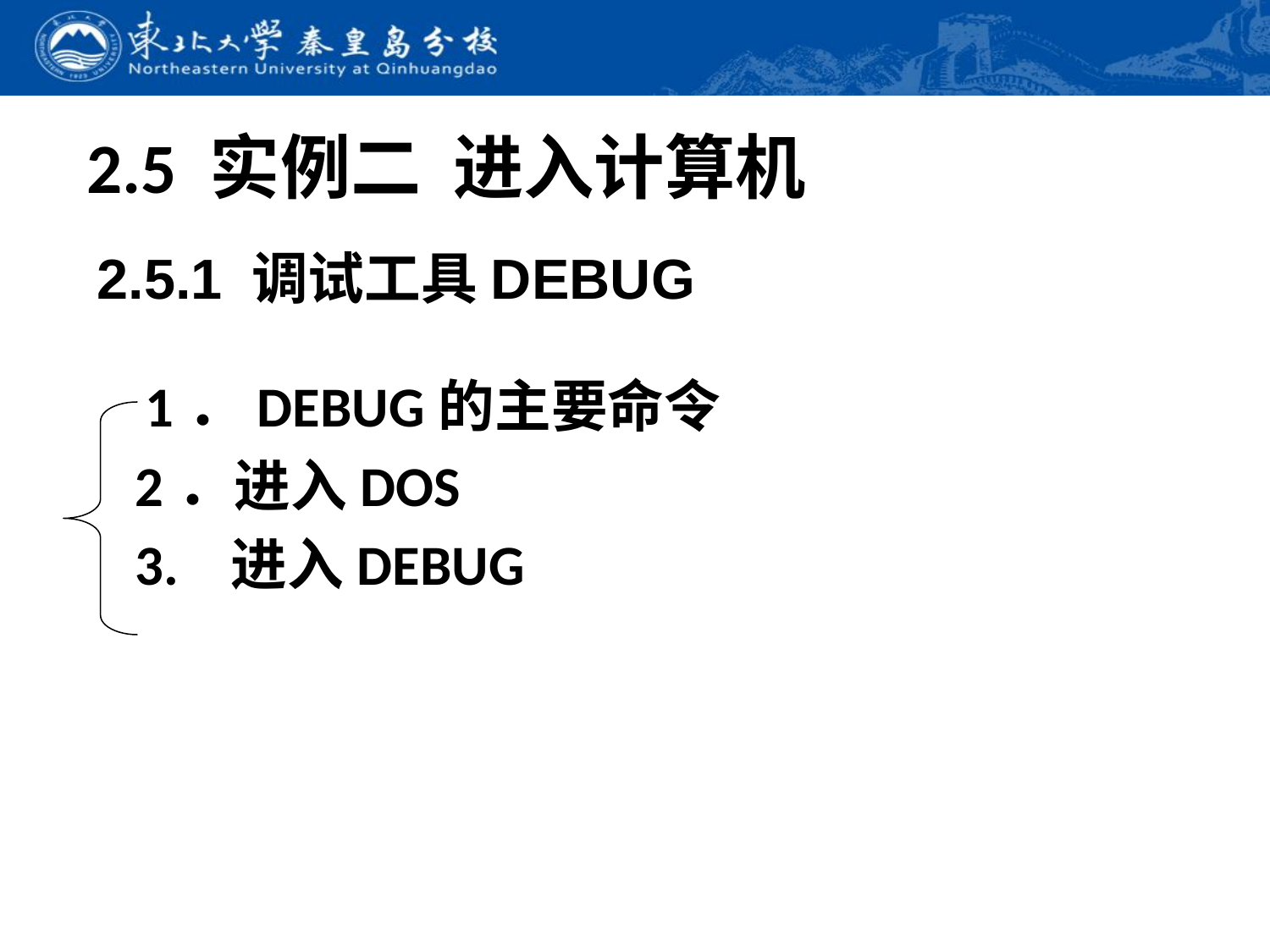

# 2.5 实例二  进入计算机
2.5.1 调试工具DEBUG

	1．DEBUG的主要命令
   2．进入DOS
   3.   进入DEBUG